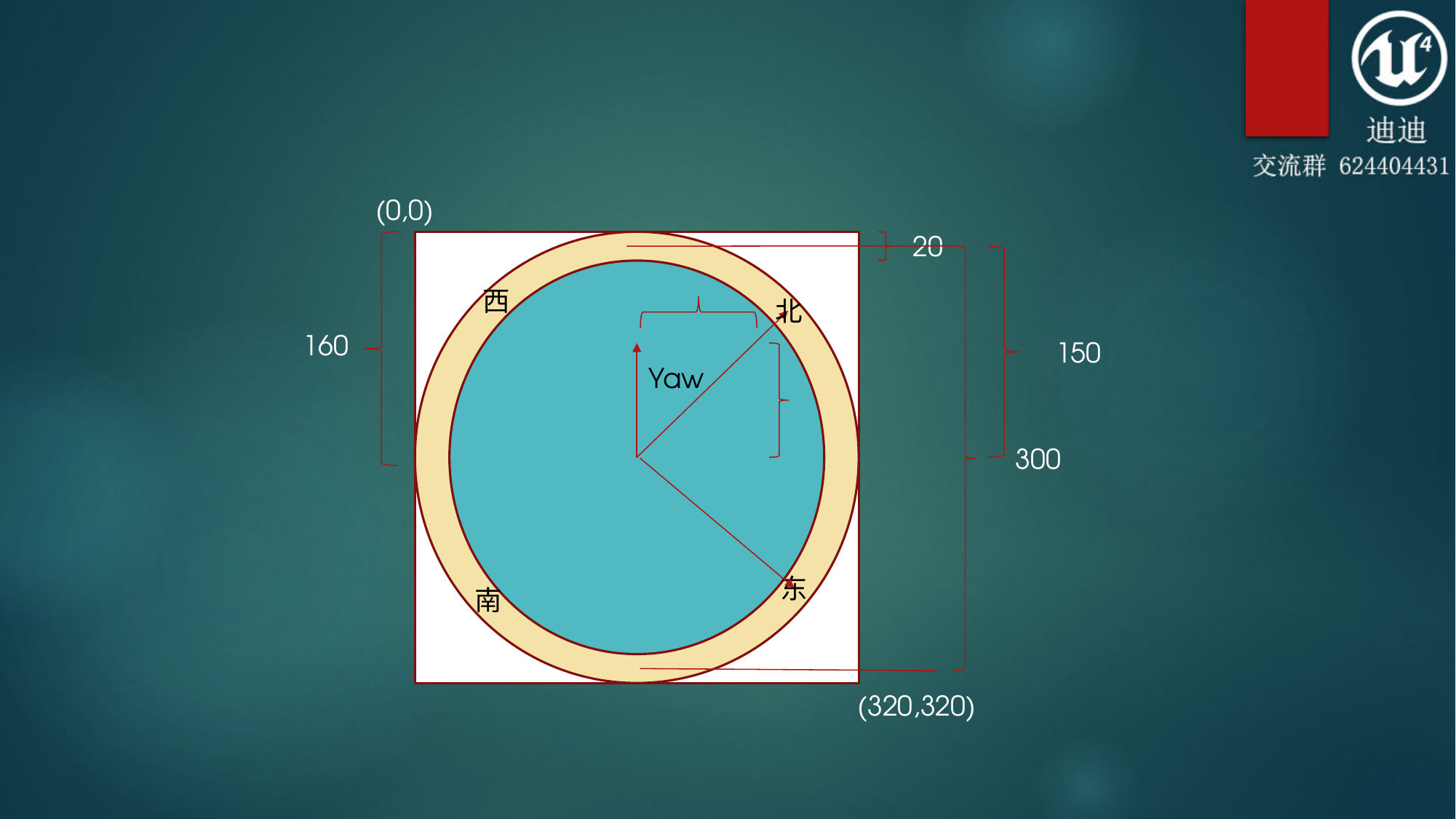

(0,0)
20

西
北
160
150

Yaw
300
东
南
(320,320)